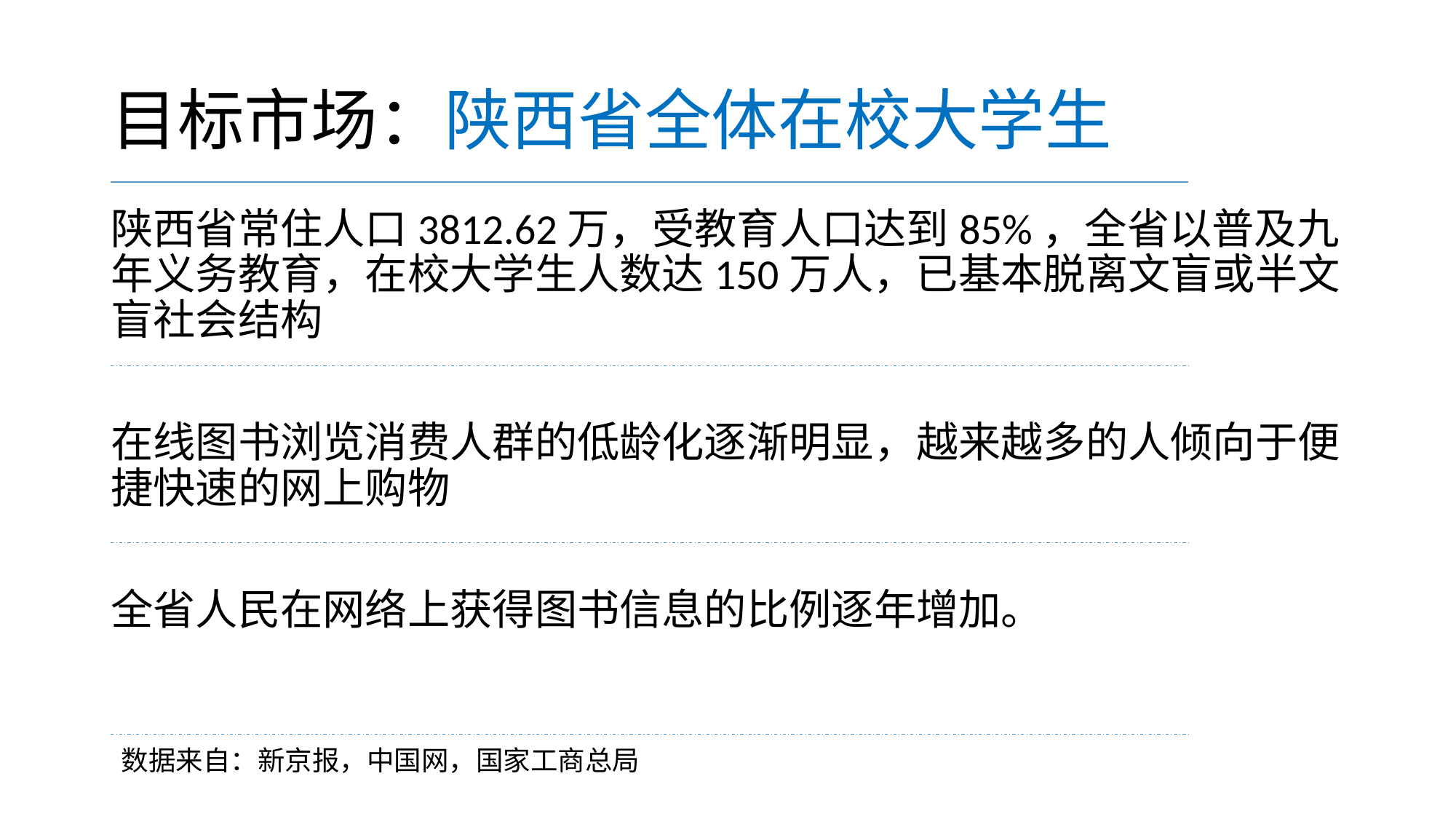

# 目标市场：陕西省全体在校大学生
陕西省常住人口3812.62万，受教育人口达到85%，全省以普及九年义务教育，在校大学生人数达150万人，已基本脱离文盲或半文盲社会结构

在线图书浏览消费人群的低龄化逐渐明显，越来越多的人倾向于便捷快速的网上购物

全省人民在网络上获得图书信息的比例逐年增加。

数据来自：新京报，中国网，国家工商总局